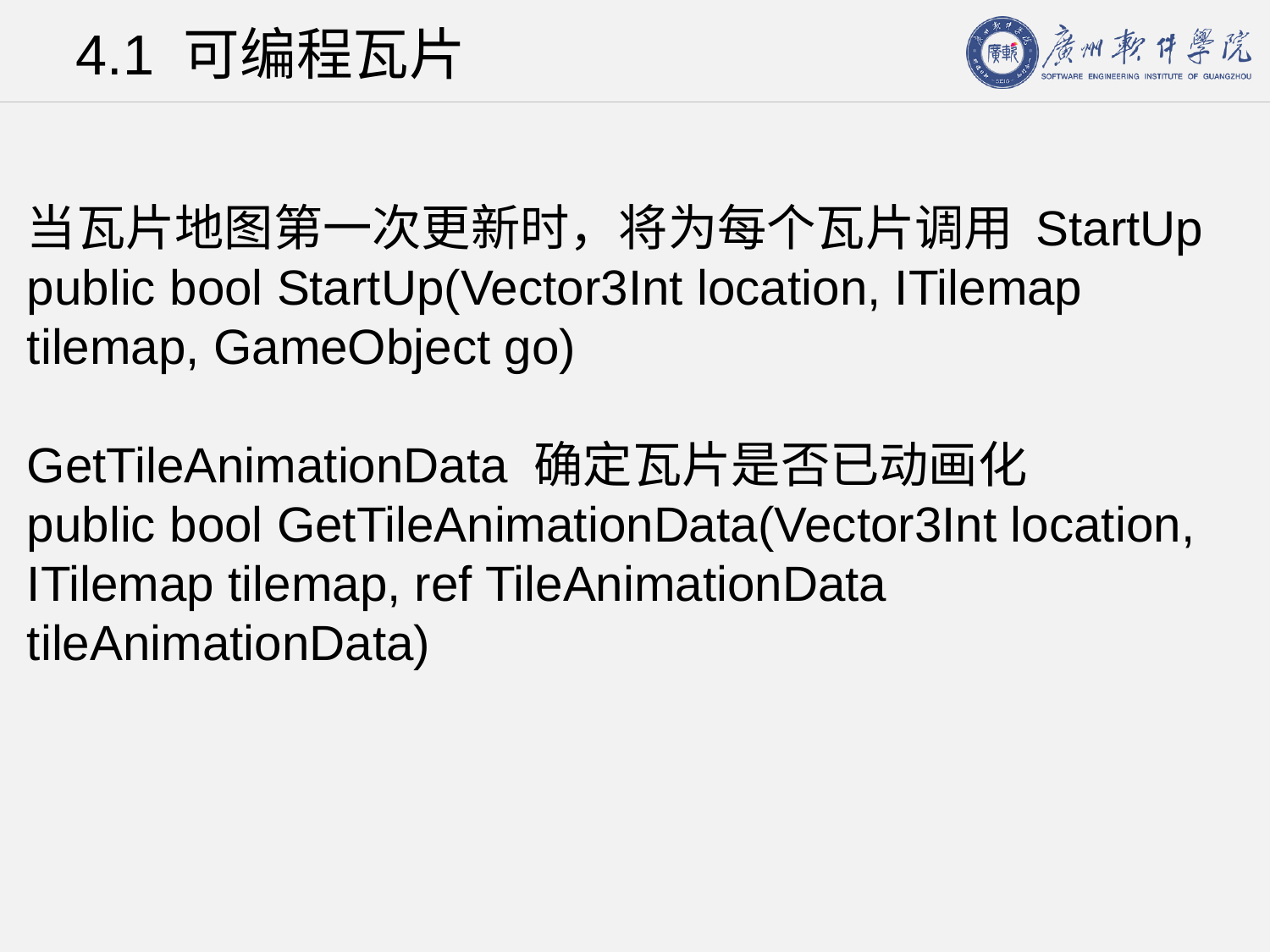

# 4.1 可编程瓦片
当瓦片地图第一次更新时，将为每个瓦片调用 StartUp
public bool StartUp(Vector3Int location, ITilemap tilemap, GameObject go)

GetTileAnimationData 确定瓦片是否已动画化
public bool GetTileAnimationData(Vector3Int location, ITilemap tilemap, ref TileAnimationData tileAnimationData)